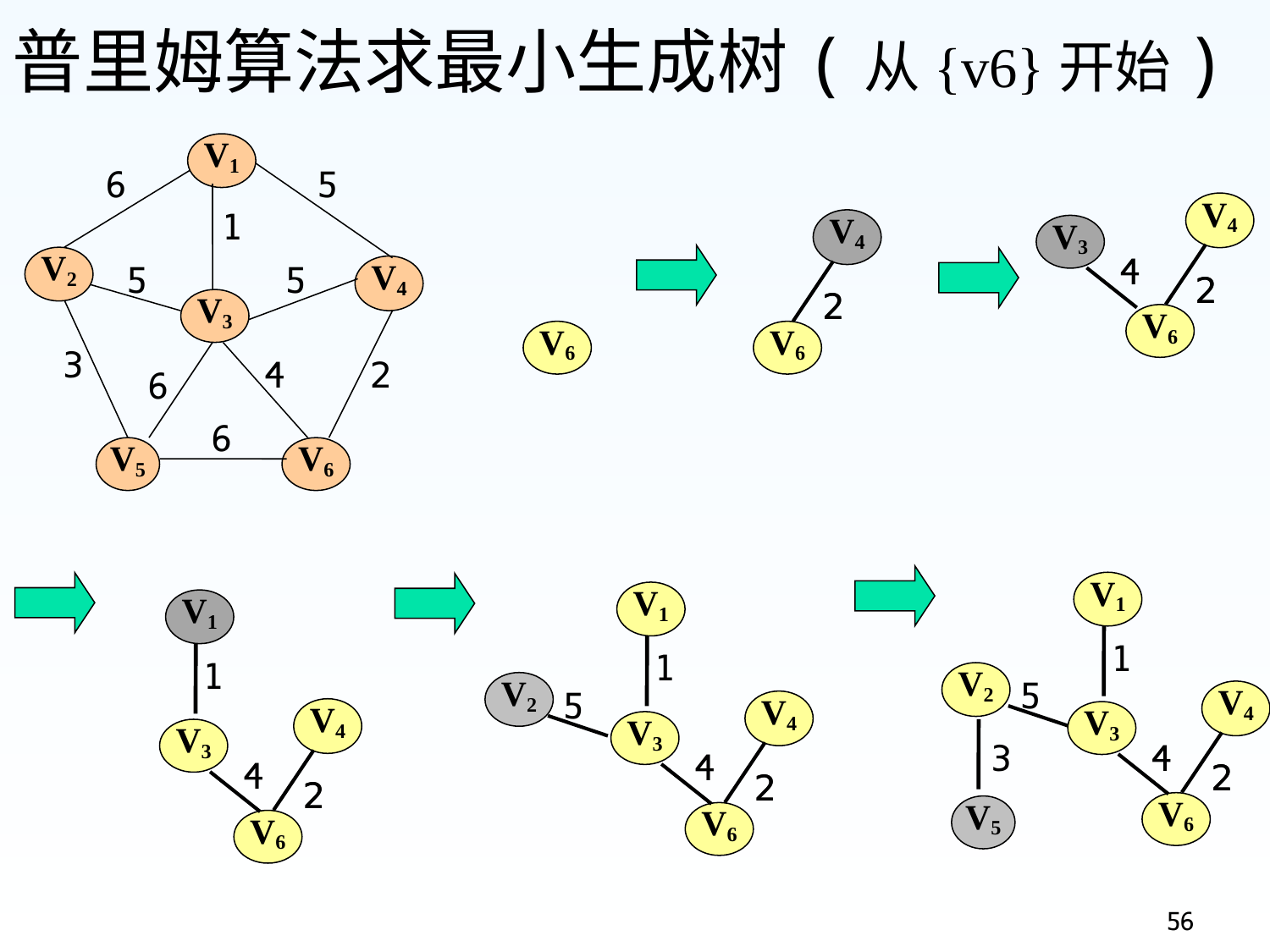

普里姆算法求最小生成树(从{v6}开始)
V1
6

5

V4

2
2
V6

1
V4

2
2
V3

4

V2

V4

5
5

V3

V6

V6

3

4
2
6
6
V5

V6

V1

1
V2

5
V4

V3

4

2
2
V6

V1

1
V4

V3

4

2
2
V6

V1

1
V2
5

V4

V3

4

2
2
V6

3
V5
56